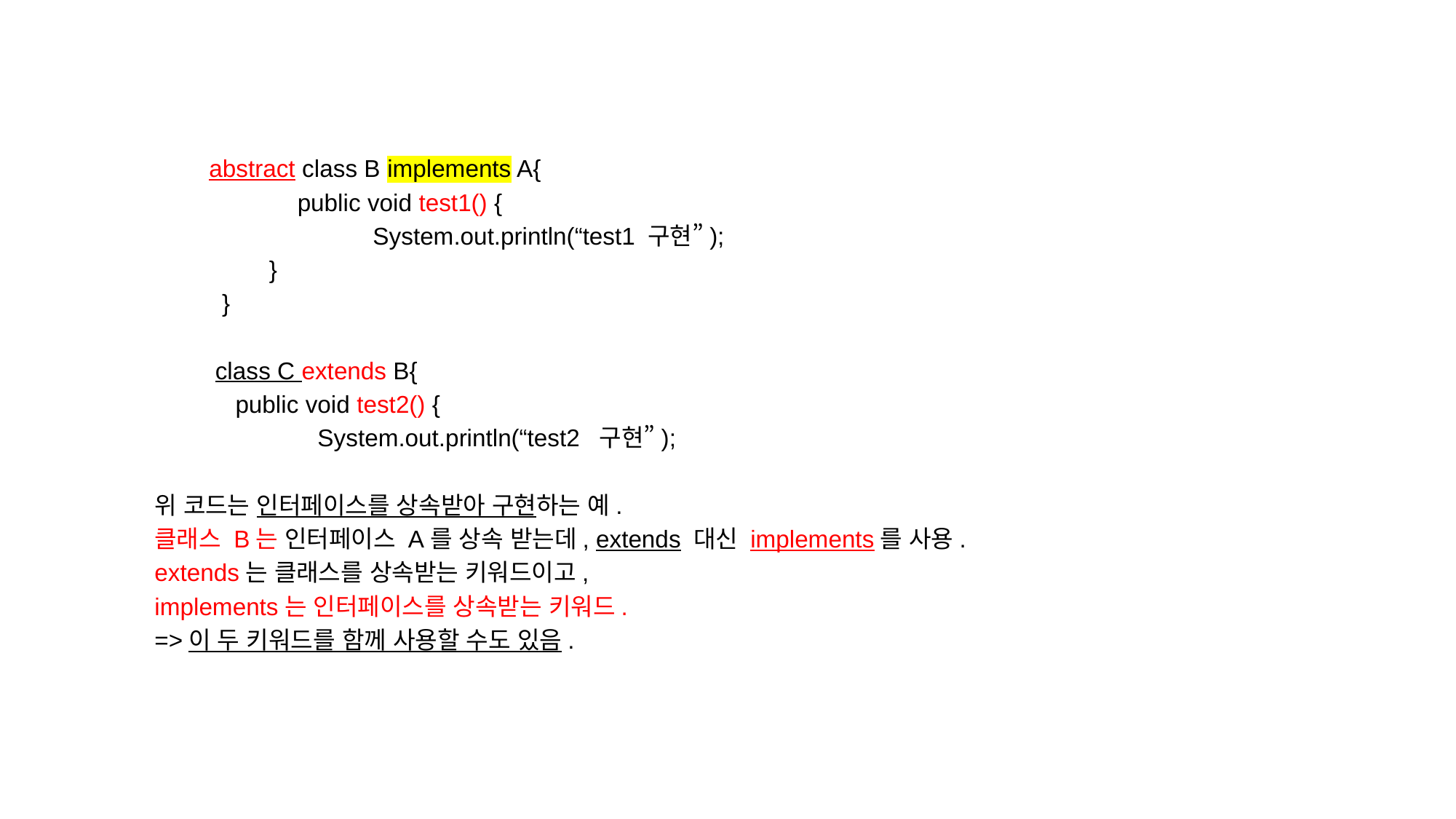

#
	abstract class B implements A{
	     public void test1() {
		System.out.println(“test1 구현”);
                 }
          }

         class C extends B{
            public void test2() {
	        System.out.println(“test2  구현”);

위 코드는 인터페이스를 상속받아 구현하는 예.
클래스 B는 인터페이스 A를 상속 받는데, extends 대신 implements를 사용.
extends는 클래스를 상속받는 키워드이고,
implements는 인터페이스를 상속받는 키워드.
=>이 두 키워드를 함께 사용할 수도 있음.